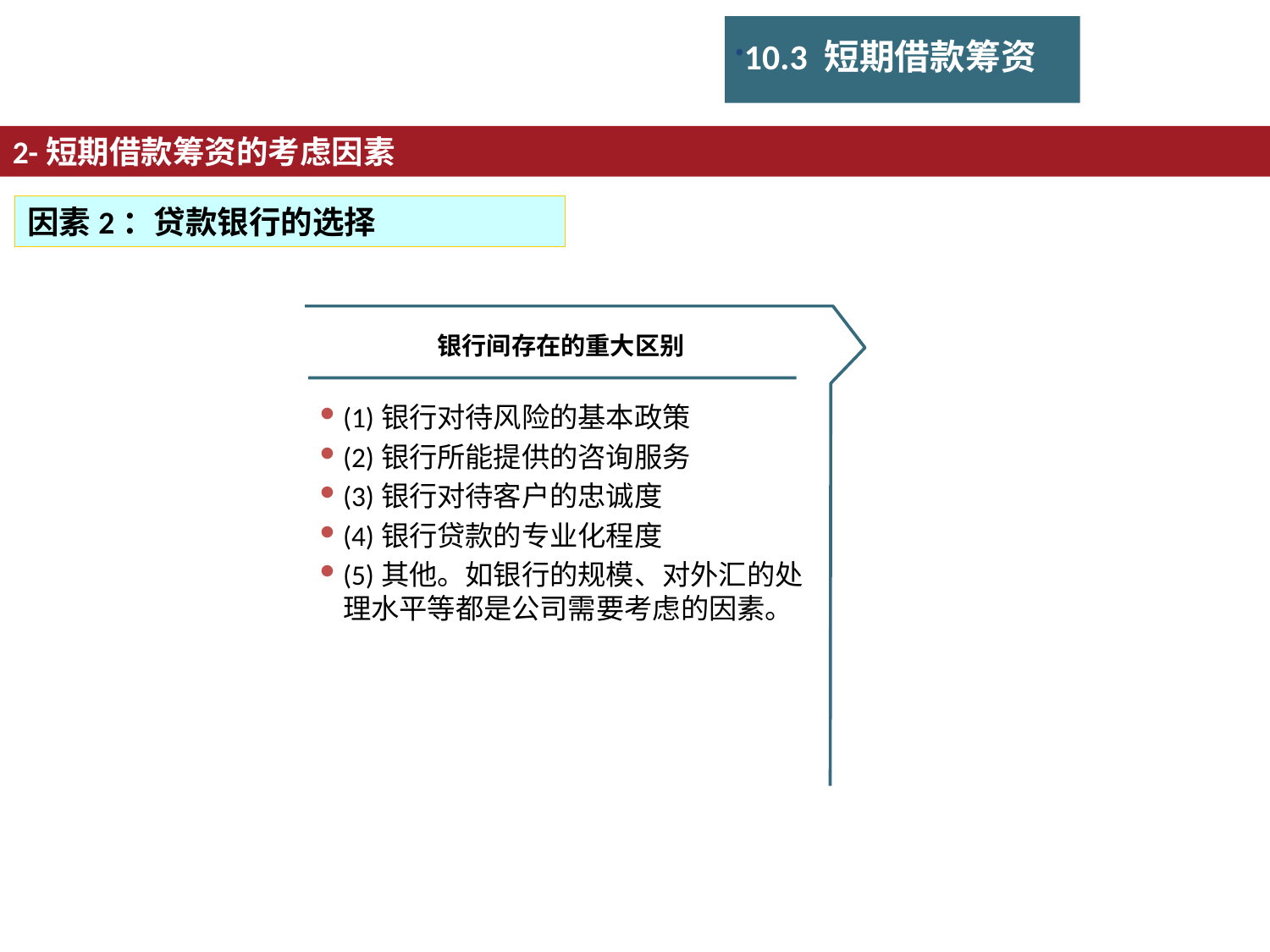

10.3 短期借款筹资
2-短期借款筹资的考虑因素
因素2：贷款银行的选择

银行间存在的重大区别

(1)银行对待风险的基本政策
(2)银行所能提供的咨询服务
(3)银行对待客户的忠诚度
(4)银行贷款的专业化程度
(5)其他。如银行的规模、对外汇的处理水平等都是公司需要考虑的因素。